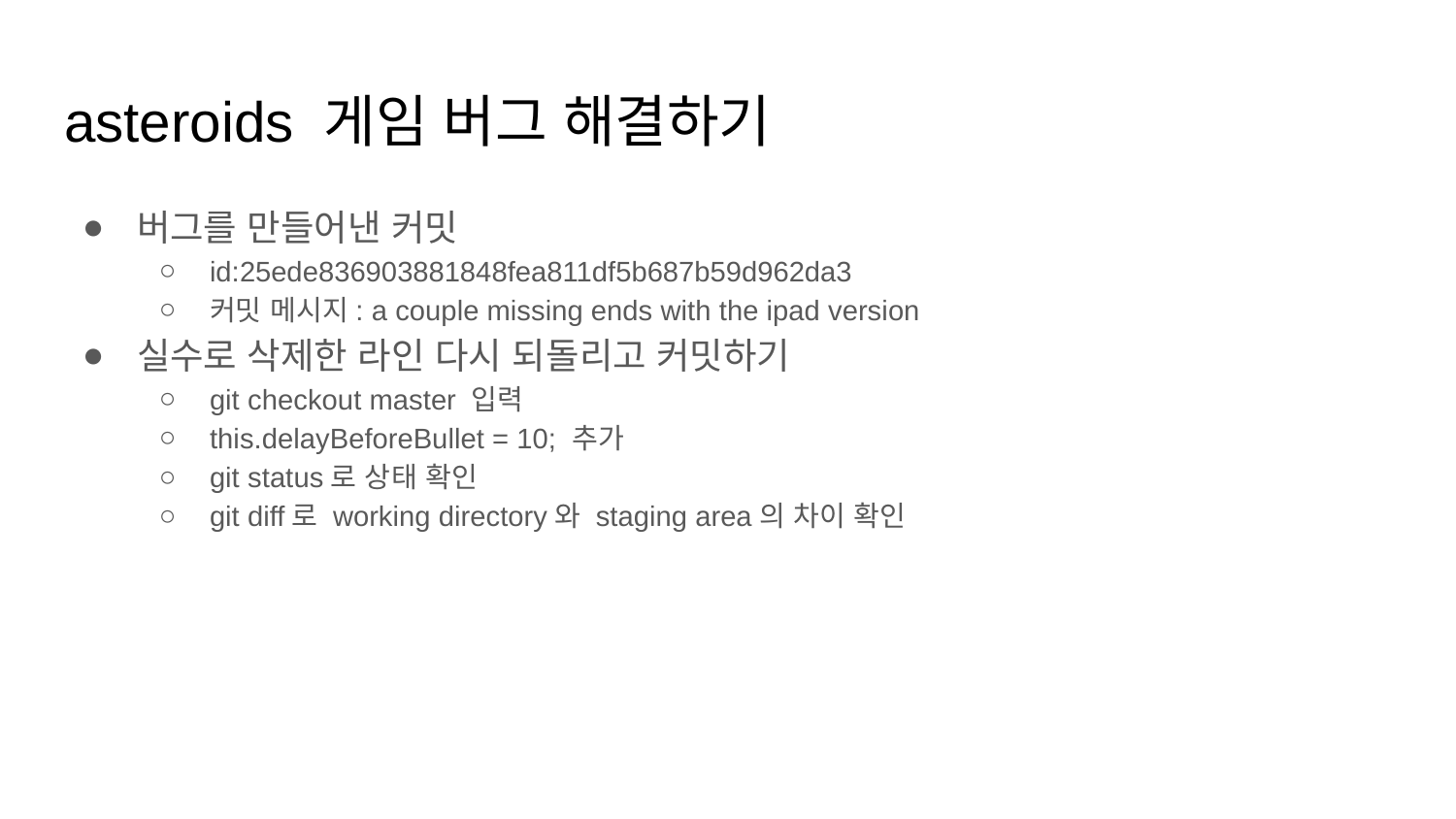

# asteroids 게임 버그 해결하기
버그를 만들어낸 커밋
id:25ede836903881848fea811df5b687b59d962da3
커밋 메시지: a couple missing ends with the ipad version
실수로 삭제한 라인 다시 되돌리고 커밋하기
git checkout master 입력
this.delayBeforeBullet = 10; 추가
git status로 상태 확인
git diff로 working directory와 staging area의 차이 확인